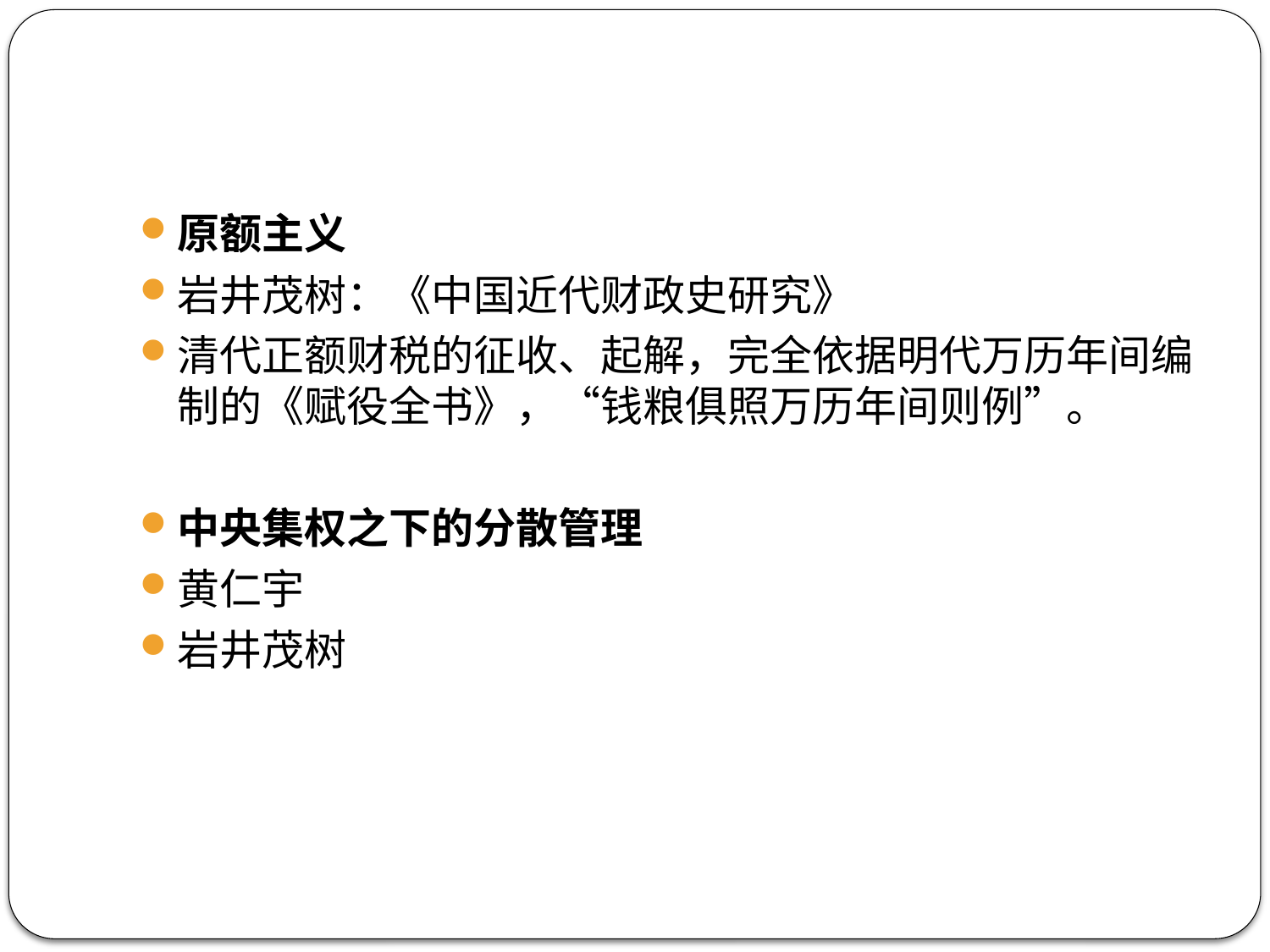

#
原额主义
岩井茂树：《中国近代财政史研究》
清代正额财税的征收、起解，完全依据明代万历年间编制的《赋役全书》，“钱粮俱照万历年间则例”。

中央集权之下的分散管理
黄仁宇
岩井茂树